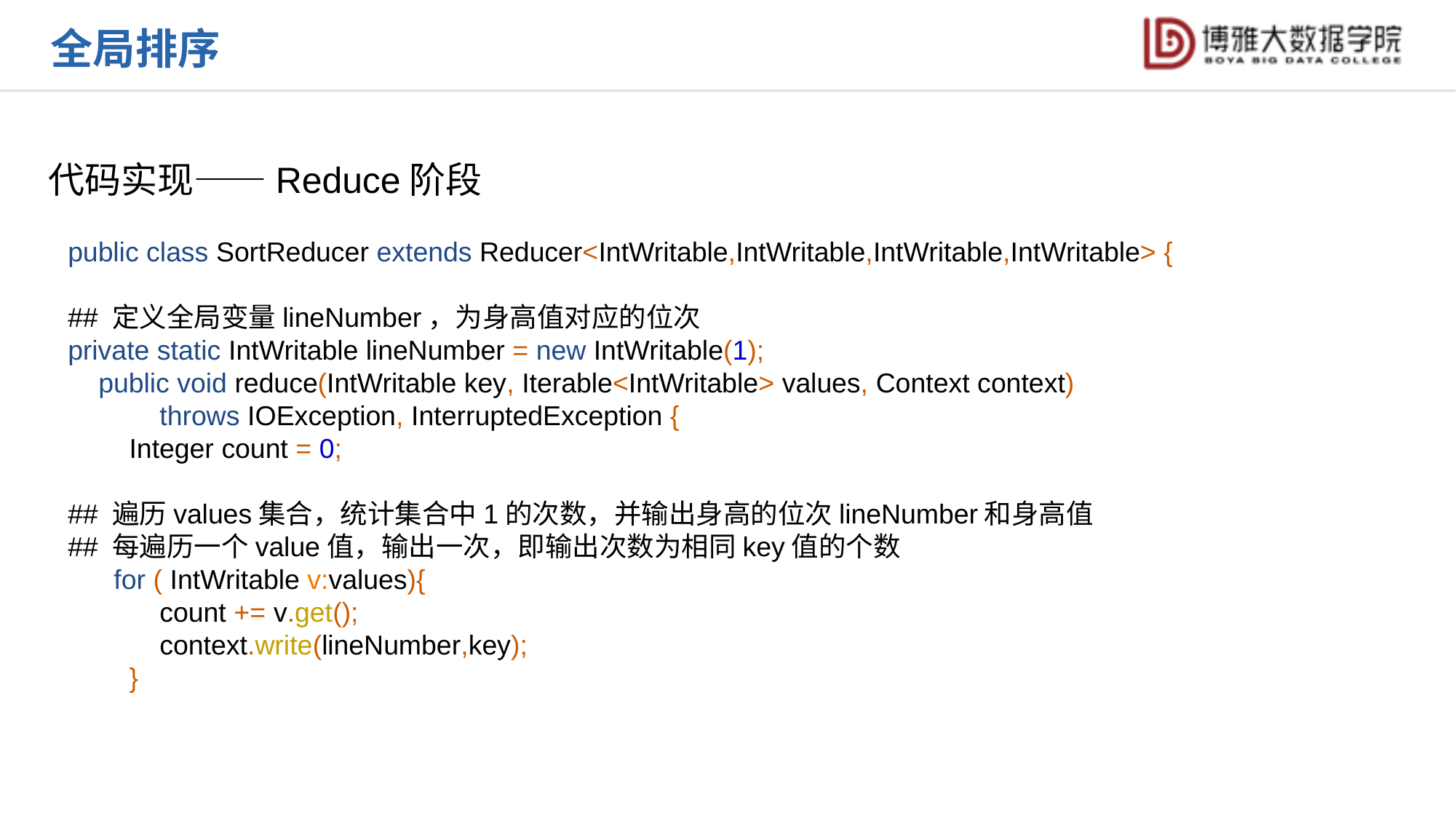

全局排序
代码实现——Reduce阶段

public class SortReducer extends Reducer<IntWritable,IntWritable,IntWritable,IntWritable> {

## 定义全局变量lineNumber，为身高值对应的位次
private static IntWritable lineNumber = new IntWritable(1);
    public void reduce(IntWritable key, Iterable<IntWritable> values, Context context)
            throws IOException, InterruptedException {
        Integer count = 0;

## 遍历values集合，统计集合中1的次数，并输出身高的位次lineNumber和身高值
## 每遍历一个value值，输出一次，即输出次数为相同key值的个数
      for ( IntWritable v:values){
            count += v.get();
            context.write(lineNumber,key);
        }